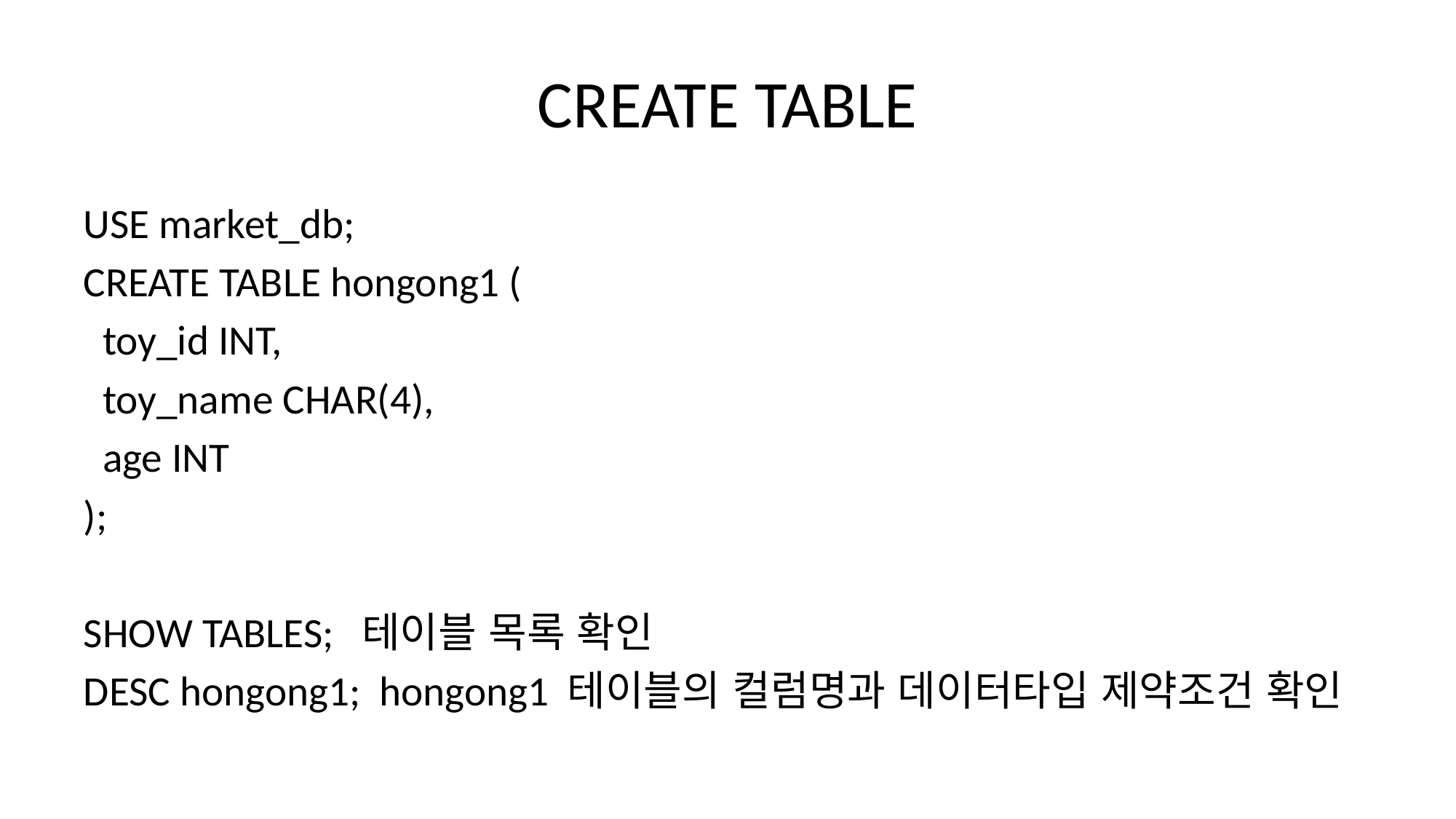

# CREATE TABLE
USE market_db;
CREATE TABLE hongong1 (
  toy_id INT,
  toy_name CHAR(4),
  age INT
);

SHOW TABLES;  테이블 목록 확인
DESC hongong1;  hongong1 테이블의 컬럼명과 데이터타입 제약조건 확인